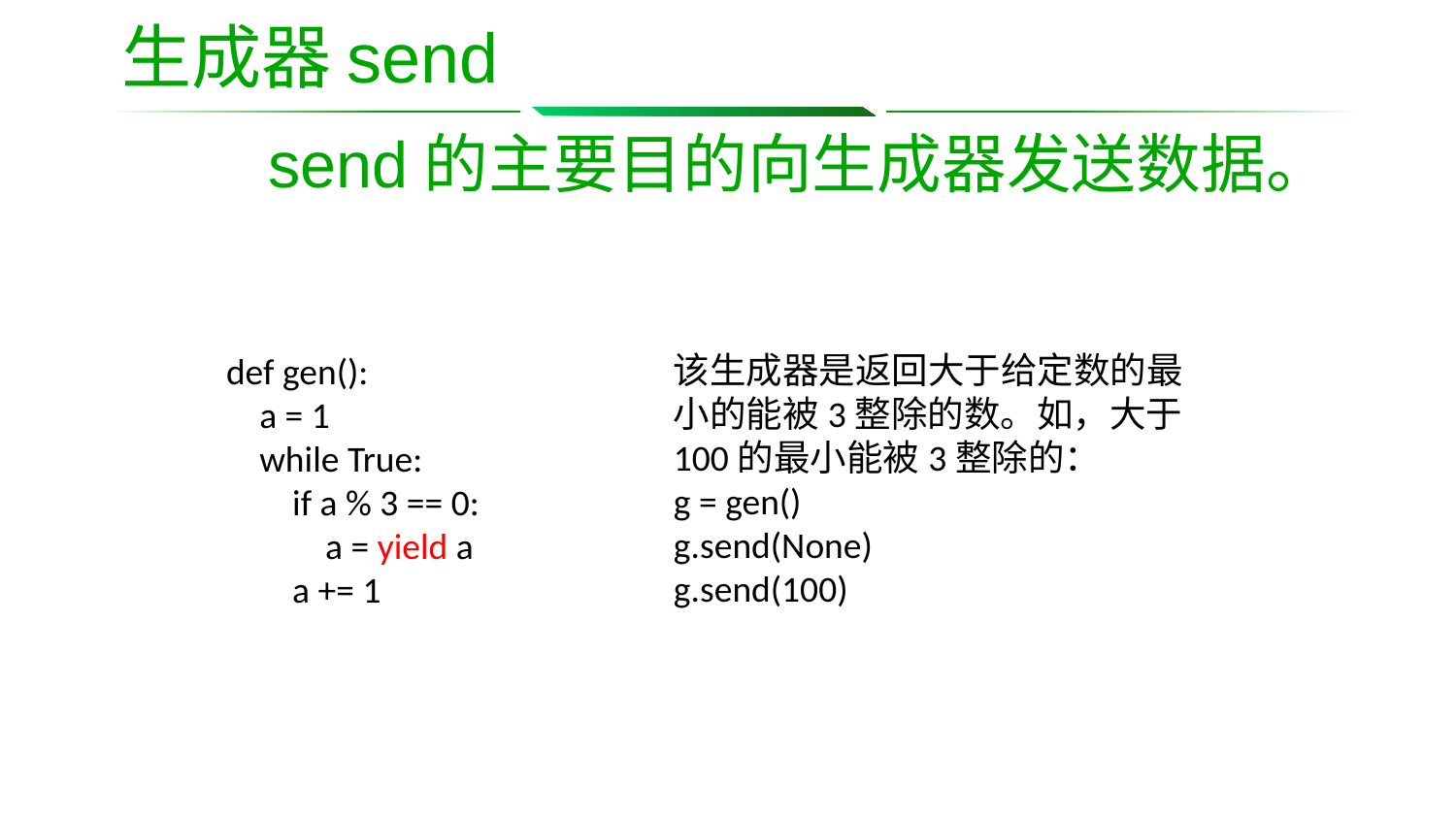

# 生成器send
	send的主要目的向生成器发送数据。

该生成器是返回大于给定数的最小的能被3整除的数。如，大于100的最小能被3整除的：
g = gen()
g.send(None)
g.send(100)
def gen():
    a = 1
    while True:
        if a % 3 == 0:
            a = yield a
        a += 1